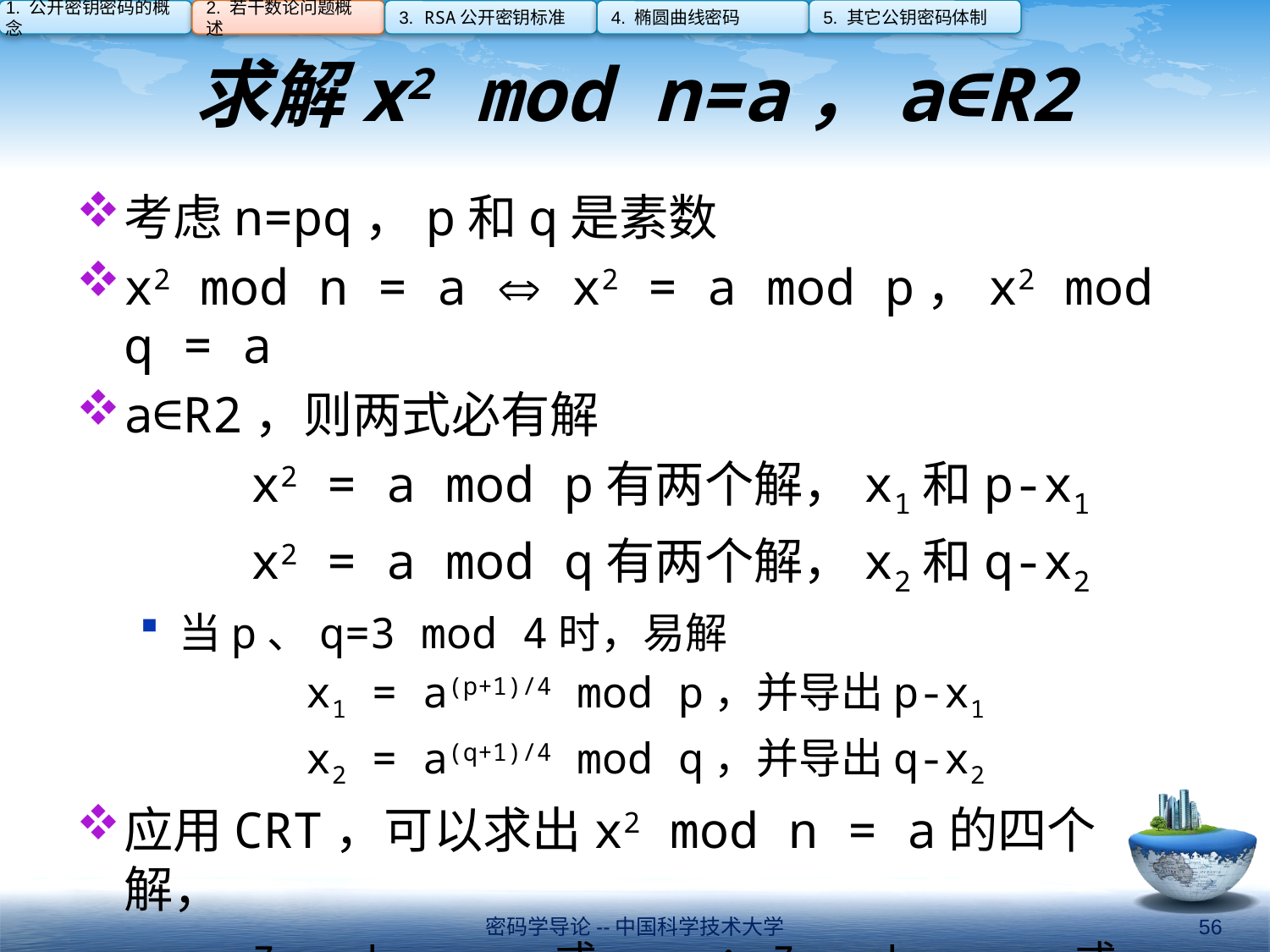

5. 其它公钥密码体制
1. 公开密钥密码的概念
2. 若干数论问题概述
3. RSA公开密钥标准
4. 椭圆曲线密码
# 求解x2 mod n=a，a∈R2
考虑n=pq，p和q是素数
x2 mod n = a ⇔ x2 = a mod p，x2 mod q = a
a∈R2，则两式必有解
		x2 = a mod p有两个解，x1和p-x1
		x2 = a mod q有两个解，x2和q-x2
当p、q=3 mod 4时，易解
		x1 = a(p+1)/4 mod p，并导出p-x1
		x2 = a(q+1)/4 mod q，并导出q-x2
应用CRT，可以求出x2 mod n = a的四个解，
		Z mod p = x1或 p-x1；Z mod q = x2或 q-x2
密码学导论--中国科学技术大学
56